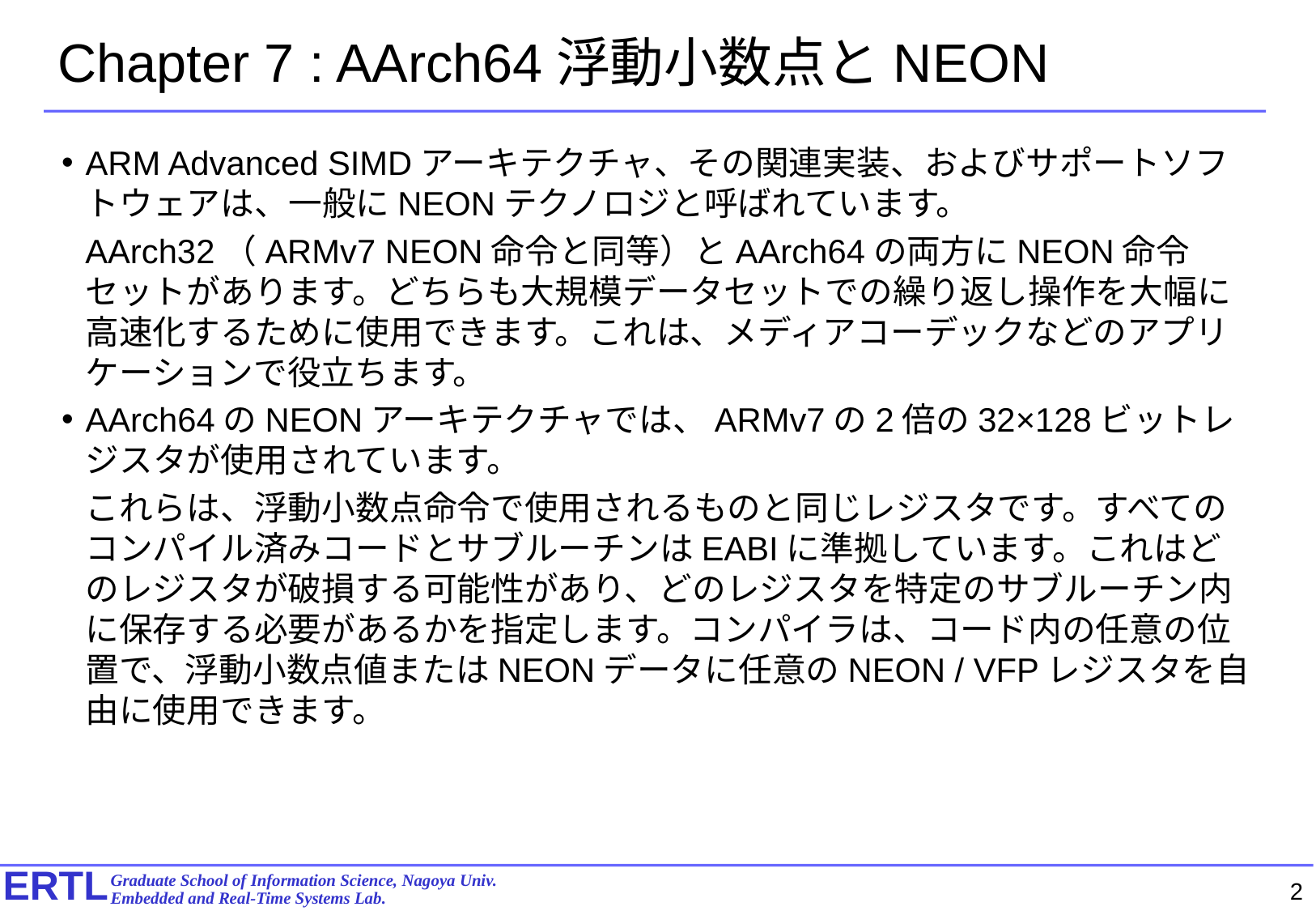

# Chapter 7 : AArch64浮動小数点とNEON
ARM Advanced SIMDアーキテクチャ、その関連実装、およびサポートソフトウェアは、一般にNEONテクノロジと呼ばれています。
AArch32（ARMv7 NEON命令と同等）とAArch64の両方にNEON命令セットがあります。どちらも大規模データセットでの繰り返し操作を大幅に高速化するために使用できます。これは、メディアコーデックなどのアプリケーションで役立ちます。
AArch64のNEONアーキテクチャでは、ARMv7の2倍の32×128ビットレジスタが使用されています。
これらは、浮動小数点命令で使用されるものと同じレジスタです。すべてのコンパイル済みコードとサブルーチンはEABIに準拠しています。これはどのレジスタが破損する可能性があり、どのレジスタを特定のサブルーチン内に保存する必要があるかを指定します。コンパイラは、コード内の任意の位置で、浮動小数点値またはNEONデータに任意のNEON / VFPレジスタを自由に使用できます。

2